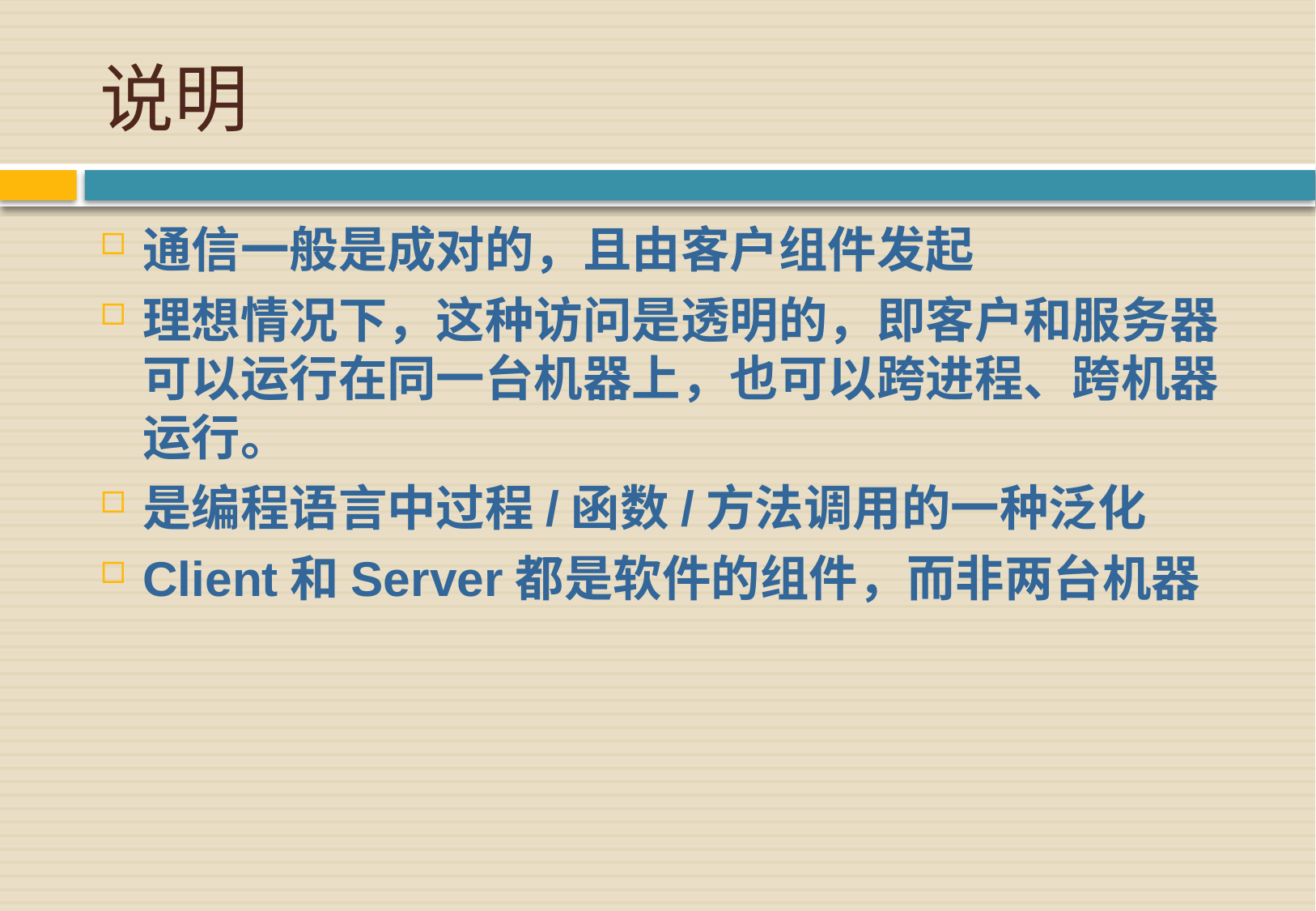

# 说明
通信一般是成对的，且由客户组件发起
理想情况下，这种访问是透明的，即客户和服务器可以运行在同一台机器上，也可以跨进程、跨机器运行。
是编程语言中过程/函数/方法调用的一种泛化
Client和Server都是软件的组件，而非两台机器